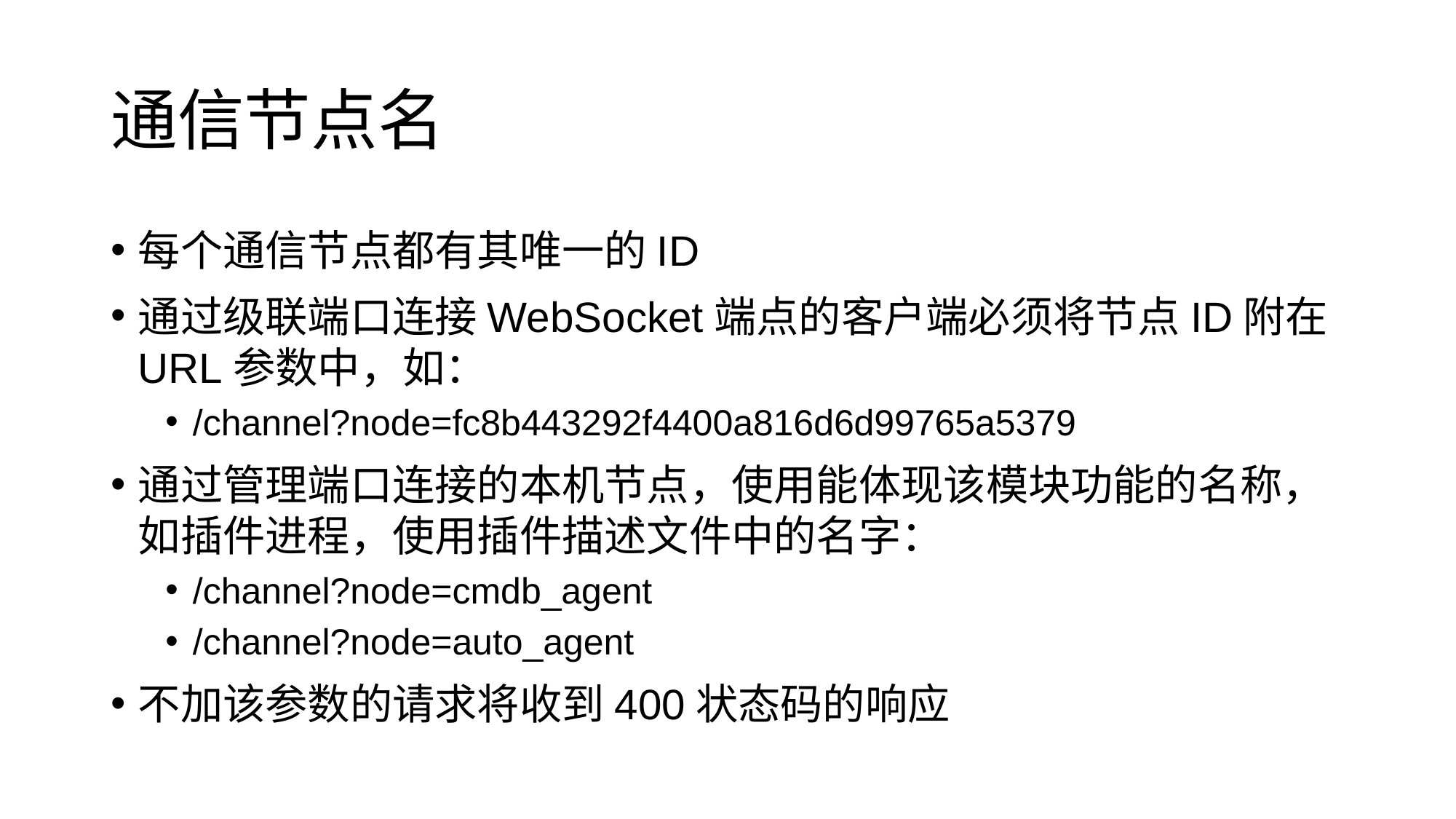

# 通信节点名
每个通信节点都有其唯一的ID
通过级联端口连接WebSocket端点的客户端必须将节点ID附在URL参数中，如：
/channel?node=fc8b443292f4400a816d6d99765a5379
通过管理端口连接的本机节点，使用能体现该模块功能的名称，如插件进程，使用插件描述文件中的名字：
/channel?node=cmdb_agent
/channel?node=auto_agent
不加该参数的请求将收到400状态码的响应